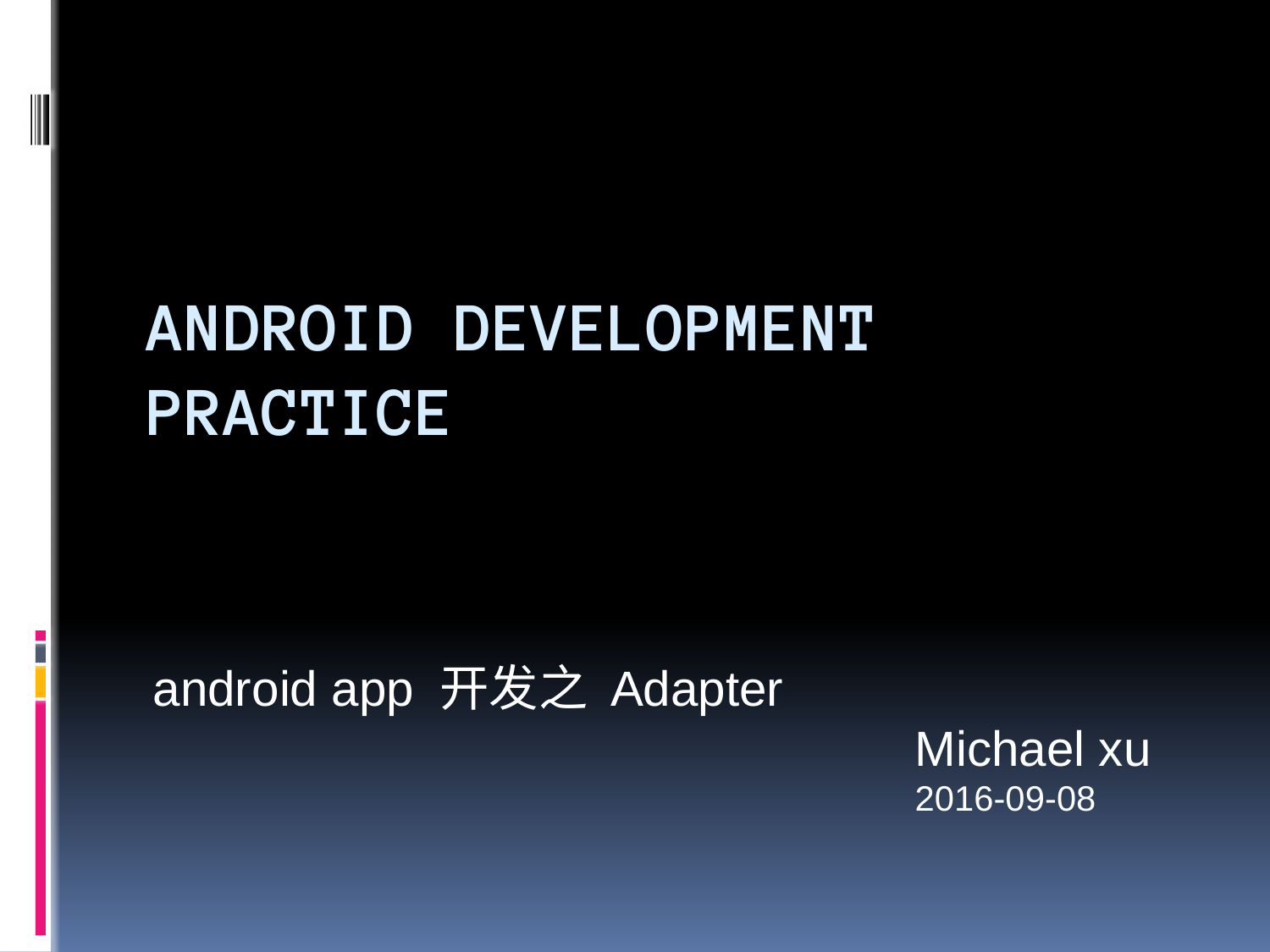

# android Development practice
android app 开发之 Adapter
						Michael xu
						2016-09-08